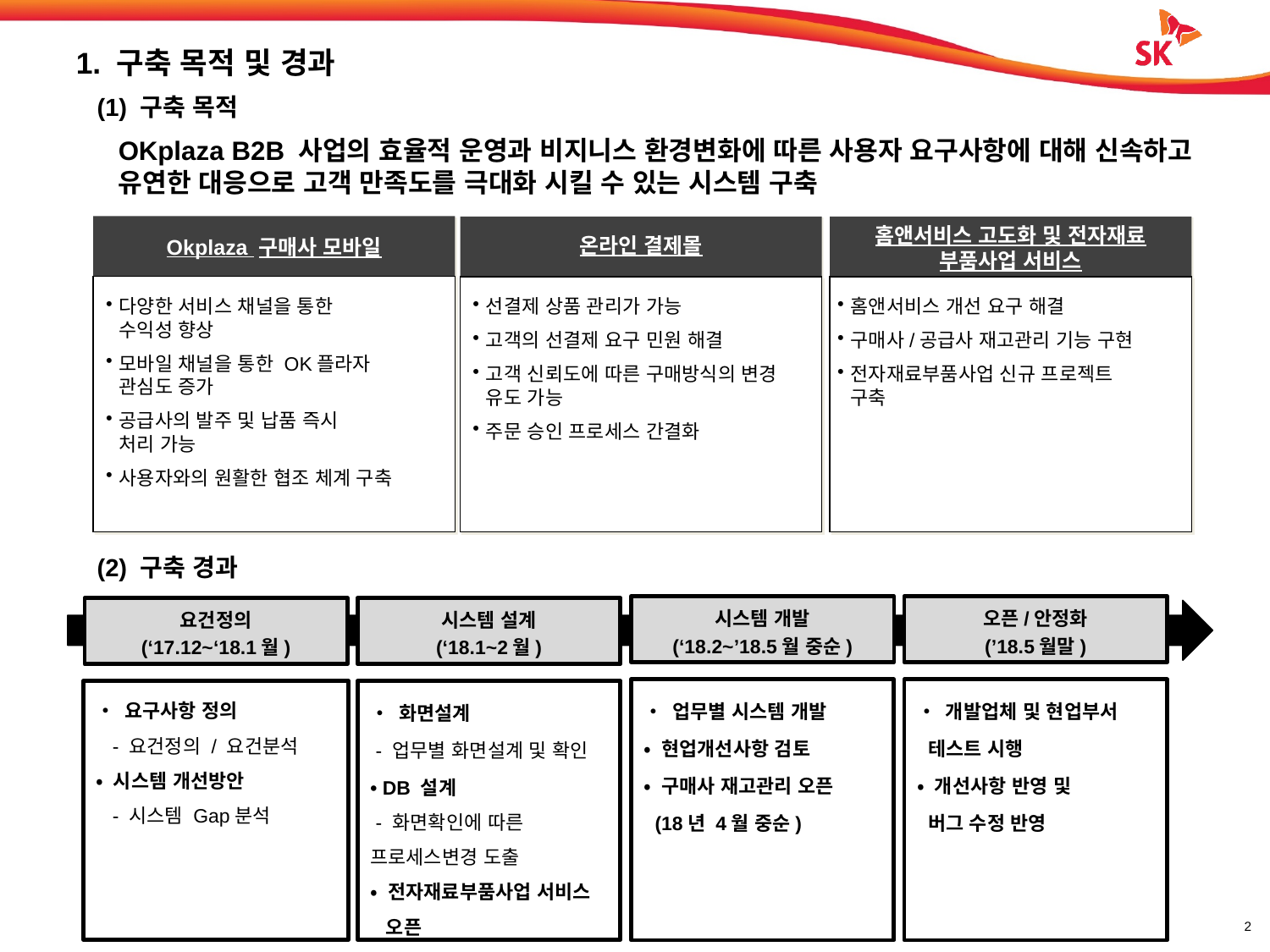

# 1. 구축 목적 및 경과
(1) 구축 목적
OKplaza B2B 사업의 효율적 운영과 비지니스 환경변화에 따른 사용자 요구사항에 대해 신속하고 유연한 대응으로 고객 만족도를 극대화 시킬 수 있는 시스템 구축
Okplaza 구매사 모바일
온라인 결제몰
홈앤서비스 고도화 및 전자재료
부품사업 서비스

다양한 서비스 채널을 통한
수익성 향상
모바일 채널을 통한 OK플라자
관심도 증가
공급사의 발주 및 납품 즉시
처리 가능
사용자와의 원활한 협조 체계 구축
선결제 상품 관리가 가능
고객의 선결제 요구 민원 해결
고객 신뢰도에 따른 구매방식의 변경
유도 가능
주문 승인 프로세스 간결화
홈앤서비스 개선 요구 해결
구매사/공급사 재고관리 기능 구현
전자재료부품사업 신규 프로젝트
구축
(2) 구축 경과
시스템 개발
(‘18.2~’18.5월 중순)
오픈/안정화
(’18.5월말)
요건정의
(‘17.12~‘18.1월)
시스템 설계
(‘18.1~2월)

• 업무별 시스템 개발
• 현업개선사항 검토
• 구매사 재고관리 오픈
  (18년 4월 중순)
• 개발업체 및 현업부서
  테스트 시행
• 개선사항 반영 및
  버그 수정 반영

• 요구사항 정의
   - 요건정의 / 요건분석
• 시스템 개선방안
   - 시스템 Gap분석
• 화면설계
 - 업무별 화면설계 및 확인
• DB 설계
 - 화면확인에 따른 프로세스변경 도출
• 전자재료부품사업 서비스
  오픈